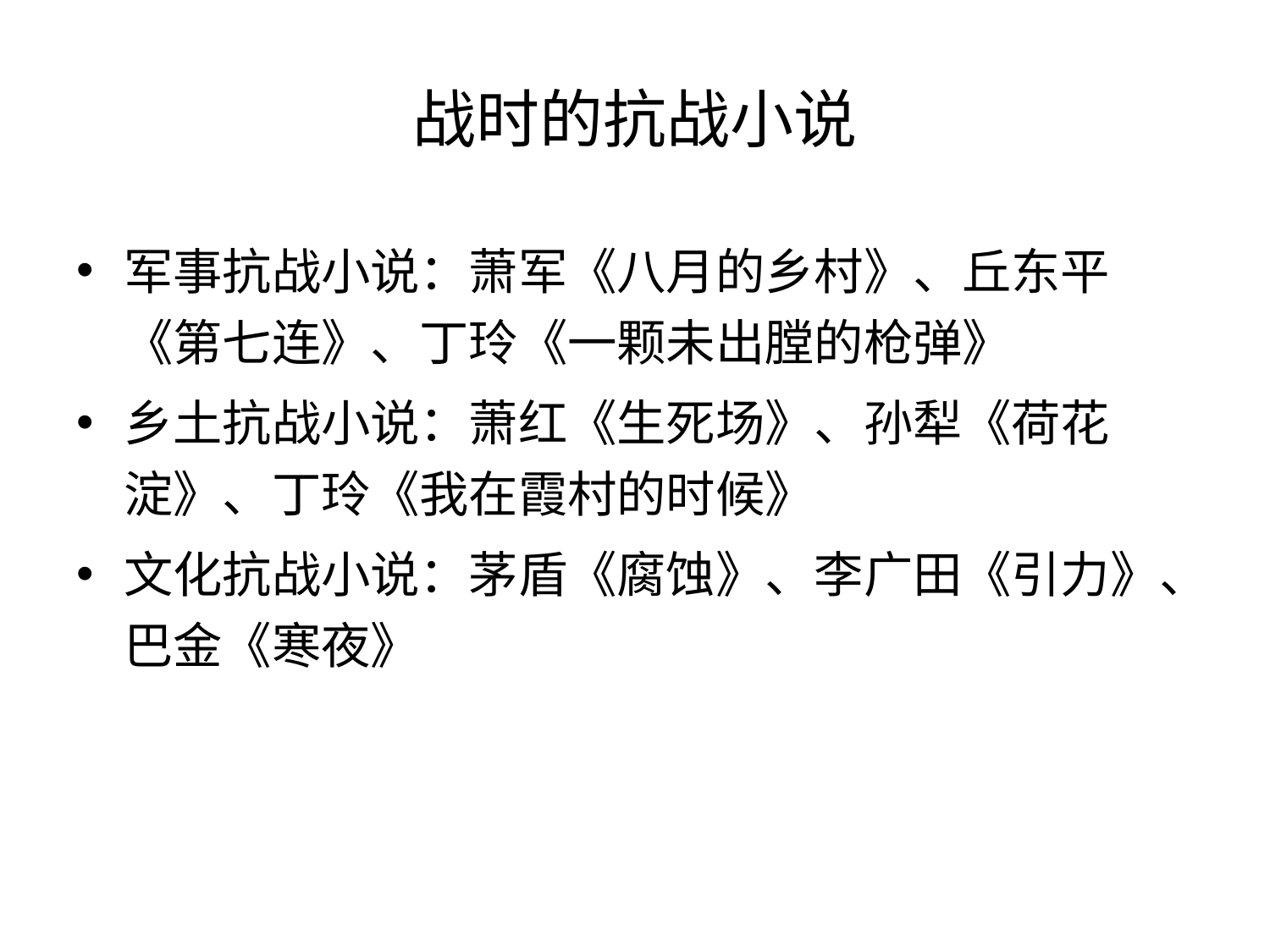

# 战时的抗战小说
军事抗战小说：萧军《八月的乡村》、丘东平《第七连》、丁玲《一颗未出膛的枪弹》
乡土抗战小说：萧红《生死场》、孙犁《荷花淀》、丁玲《我在霞村的时候》
文化抗战小说：茅盾《腐蚀》、李广田《引力》、巴金《寒夜》